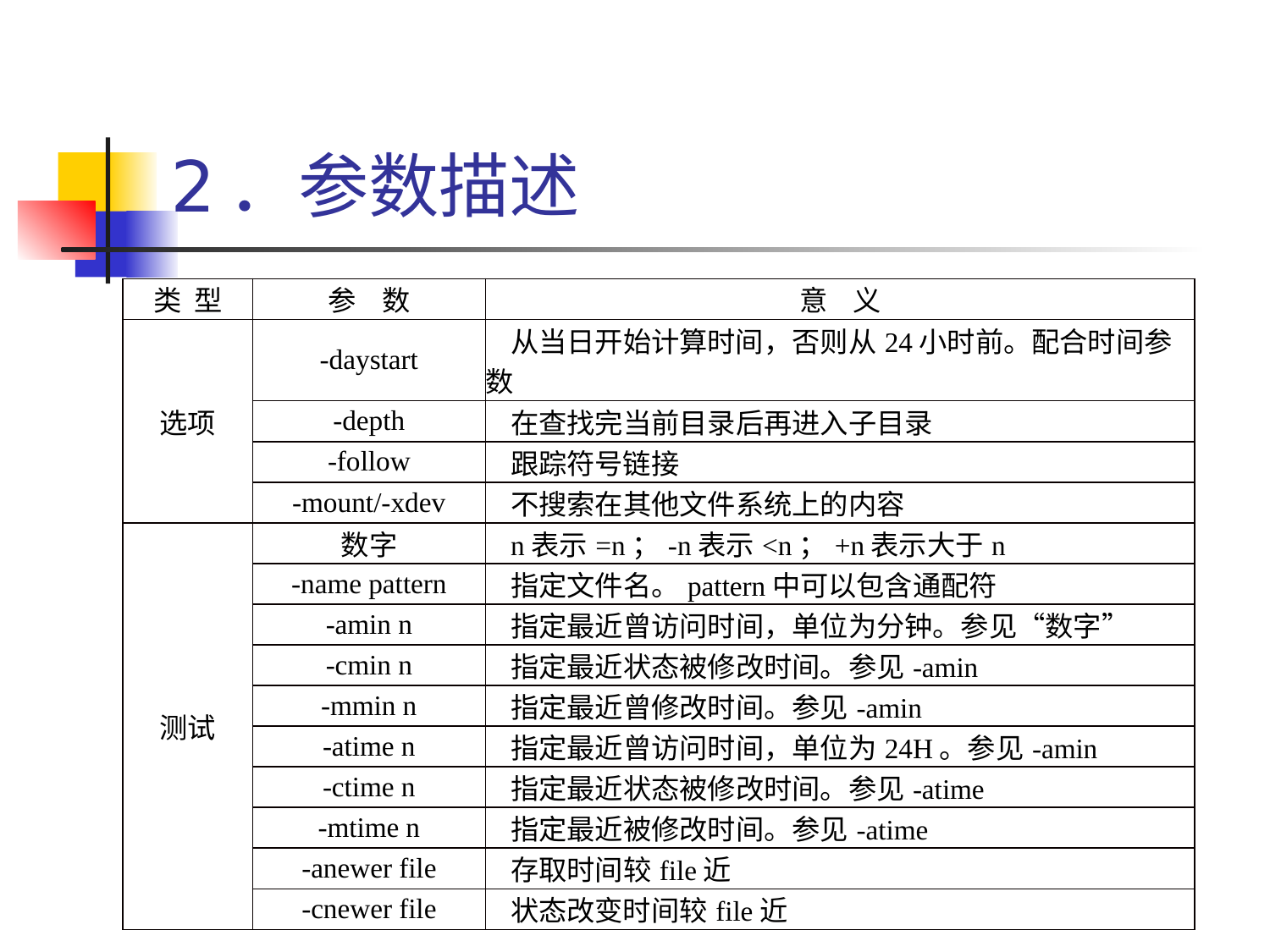

# 2．参数描述
| 类 型 | 参 数 | 意 义 |
| --- | --- | --- |
| 选项 | -daystart | 从当日开始计算时间，否则从24小时前。配合时间参数 |
|  | -depth | 在查找完当前目录后再进入子目录 |
|  | -follow | 跟踪符号链接 |
|  | -mount/-xdev | 不搜索在其他文件系统上的内容 |
| 测试 | 数字 | n表示=n；-n表示<n；+n表示大于n |
|  | -name pattern | 指定文件名。pattern中可以包含通配符 |
|  | -amin n | 指定最近曾访问时间，单位为分钟。参见“数字” |
|  | -cmin n | 指定最近状态被修改时间。参见-amin |
|  | -mmin n | 指定最近曾修改时间。参见-amin |
|  | -atime n | 指定最近曾访问时间，单位为24H。参见-amin |
|  | -ctime n | 指定最近状态被修改时间。参见-atime |
|  | -mtime n | 指定最近被修改时间。参见-atime |
|  | -anewer file | 存取时间较file近 |
|  | -cnewer file | 状态改变时间较file近 |